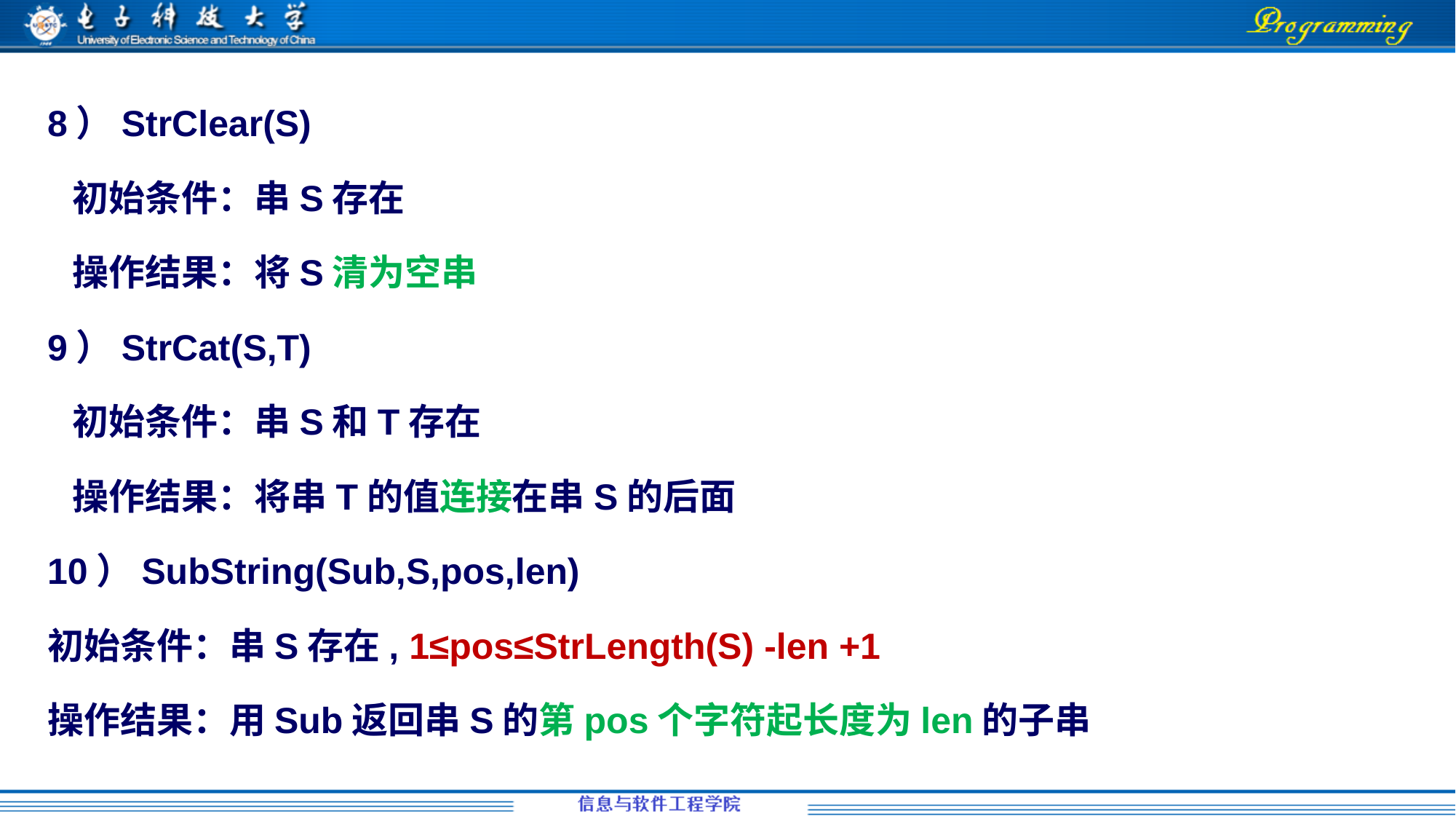

8）StrClear(S)
  初始条件：串S存在
  操作结果：将S清为空串
9）StrCat(S,T)
  初始条件：串S和T存在
  操作结果：将串T的值连接在串S的后面
10）SubString(Sub,S,pos,len)
初始条件：串S存在, 1≤pos≤StrLength(S) -len +1
操作结果：用Sub返回串S的第pos个字符起长度为len的子串